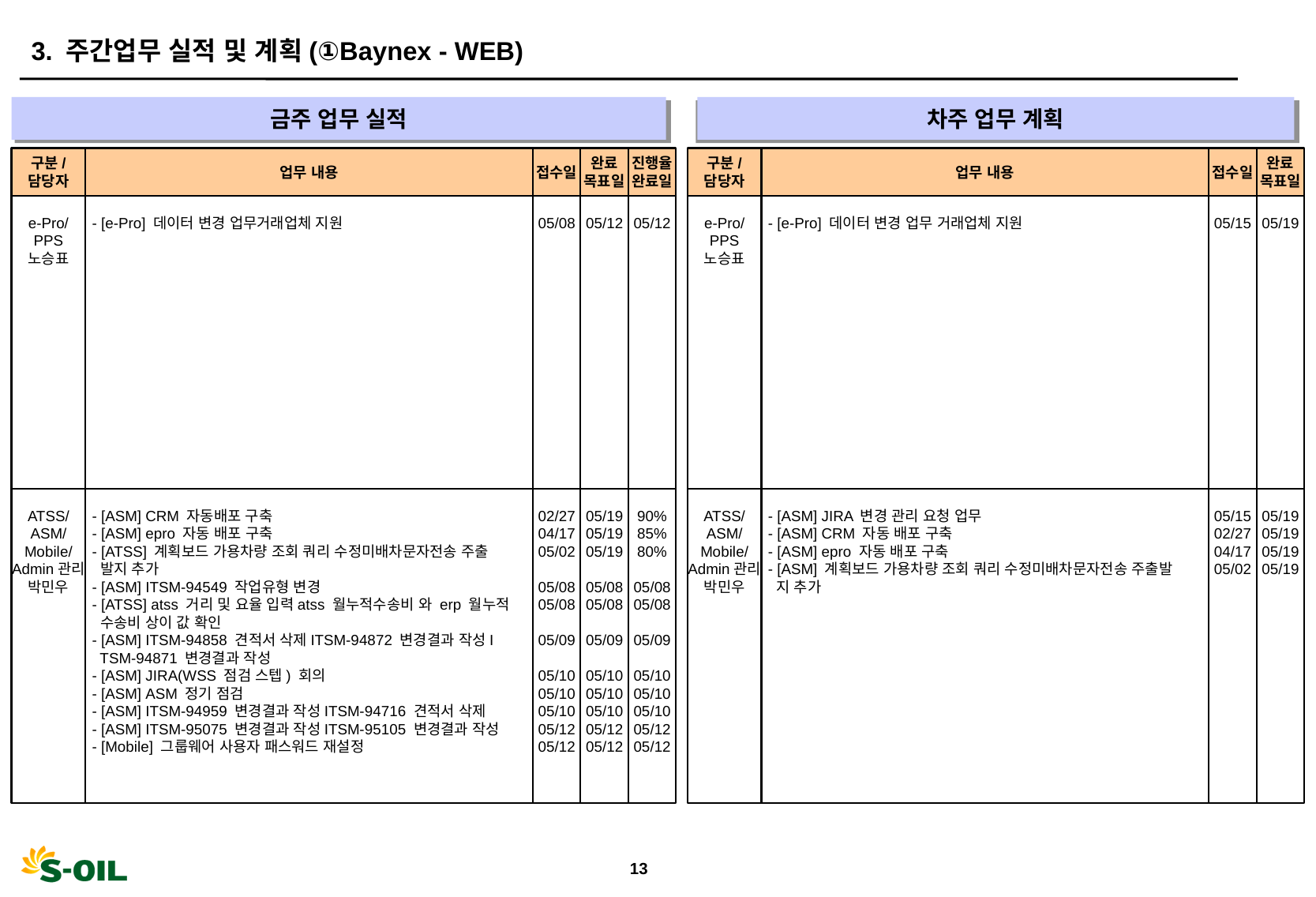

3. 주간업무 실적 및 계획(①Baynex - WEB)
금주 업무 실적
차주 업무 계획
" "
" "
구분/
담당자
업무 내용
접수일
완료
목표일
진행율
완료일
구분/
담당자
업무 내용
접수일
완료
목표일
e-Pro/
PPS
노승표

- [e-Pro] 데이터 변경 업무거래업체 지원
05/08
05/12
05/12
e-Pro/
PPS
노승표

- [e-Pro] 데이터 변경 업무 거래업체 지원
05/15
05/19
ATSS/
ASM/
Mobile/
Admin관리
박민우

- [ASM] CRM 자동배포 구축
- [ASM] epro 자동 배포 구축
- [ATSS] 계획보드 가용차량 조회 쿼리 수정미배차문자전송 주출
  발지 추가
- [ASM] ITSM-94549 작업유형 변경
- [ATSS] atss 거리 및 요율 입력atss 월누적수송비 와 erp 월누적
  수송비 상이 값 확인
- [ASM] ITSM-94858 견적서 삭제ITSM-94872 변경결과 작성I
  TSM-94871 변경결과 작성
- [ASM] JIRA(WSS 점검 스텝) 회의
- [ASM] ASM 정기 점검
- [ASM] ITSM-94959 변경결과 작성ITSM-94716 견적서 삭제
- [ASM] ITSM-95075 변경결과 작성ITSM-95105 변경결과 작성
- [Mobile] 그룹웨어 사용자 패스워드 재설정
02/27
04/17
05/02
05/08
05/08
05/09
05/10
05/10
05/10
05/12
05/12
05/19
05/19
05/19
05/08
05/08
05/09
05/10
05/10
05/10
05/12
05/12
90%
85%
80%
05/08
05/08
05/09
05/10
05/10
05/10
05/12
05/12
ATSS/
ASM/
Mobile/
Admin관리
박민우

- [ASM] JIRA 변경 관리 요청 업무
- [ASM] CRM 자동 배포 구축
- [ASM] epro 자동 배포 구축
- [ASM] 계획보드 가용차량 조회 쿼리 수정미배차문자전송 주출발
  지 추가
05/15
02/27
04/17
05/02
05/19
05/19
05/19
05/19